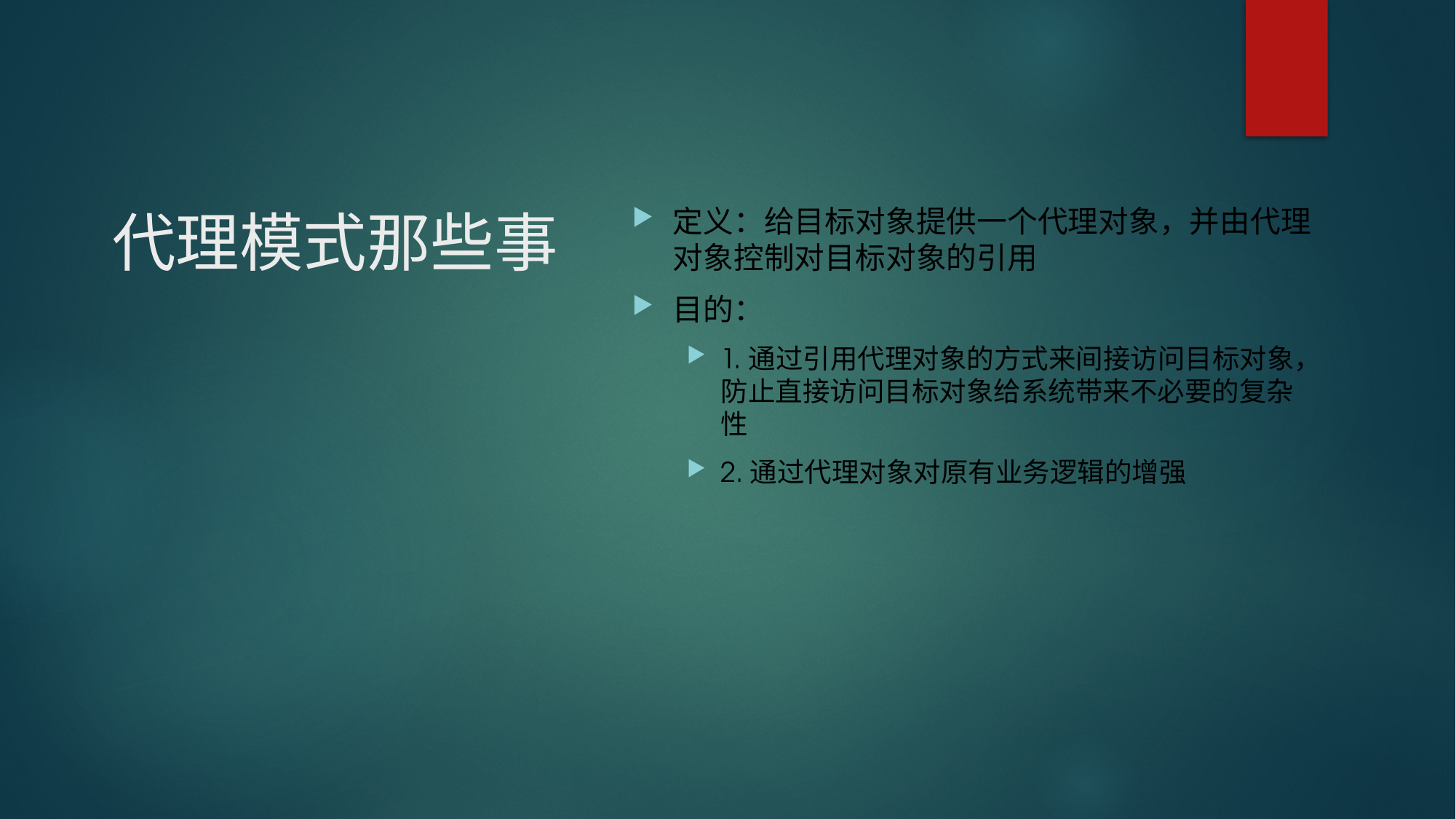

定义：给目标对象提供一个代理对象，并由代理对象控制对目标对象的引用
目的：
1.通过引用代理对象的方式来间接访问目标对象，防止直接访问目标对象给系统带来不必要的复杂性
2.通过代理对象对原有业务逻辑的增强
# 代理模式那些事